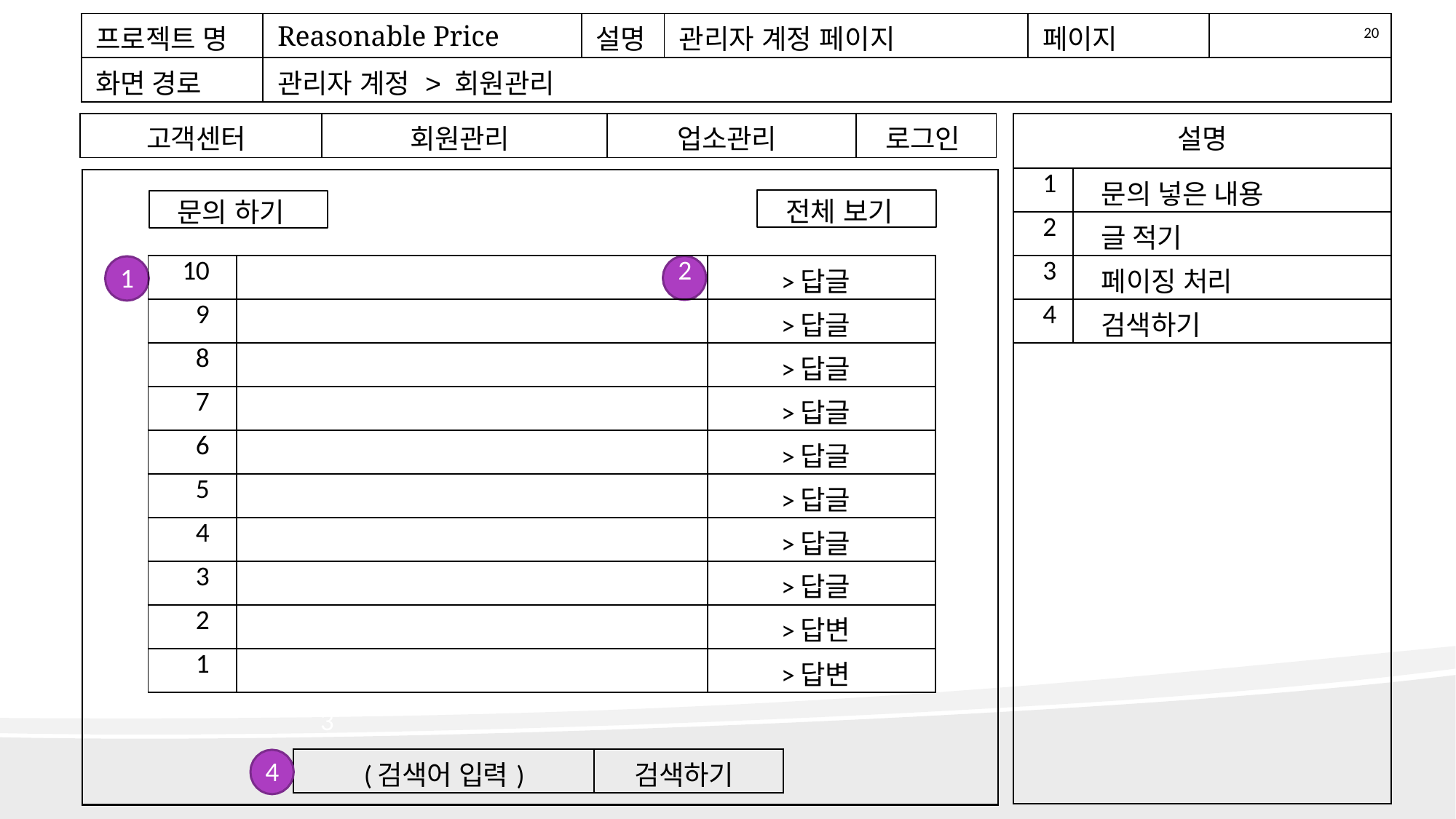

| 프로젝트 명 | Reasonable Price | 설명 | 관리자 계정 페이지 | 페이지 | 20 |
| --- | --- | --- | --- | --- | --- |
| 화면 경로 | 관리자 계정 > 회원관리 |  |  |  |  |
| 고객센터 | 회원관리 | 업소관리 | 로그인 |
| --- | --- | --- | --- |
| 설명 |  |
| --- | --- |
| 1 | 문의 넣은 내용 |
| 2 | 글 적기 |
| 3 | 페이징 처리 |
| 4 | 검색하기 |
|  |  |

전체 보기
문의 하기

| 10 | 2 | >답글 |
| --- | --- | --- |
| 9 |  | >답글 |
| 8 |  | >답글 |
| 7 |  | >답글 |
| 6 |  | >답글 |
| 5 |  | >답글 |
| 4 |  | >답글 |
| 3 |  | >답글 |
| 2 |  | >답변 |
| 1 |  | >답변 |
1
3
4

| (검색어 입력) | 검색하기 |
| --- | --- |